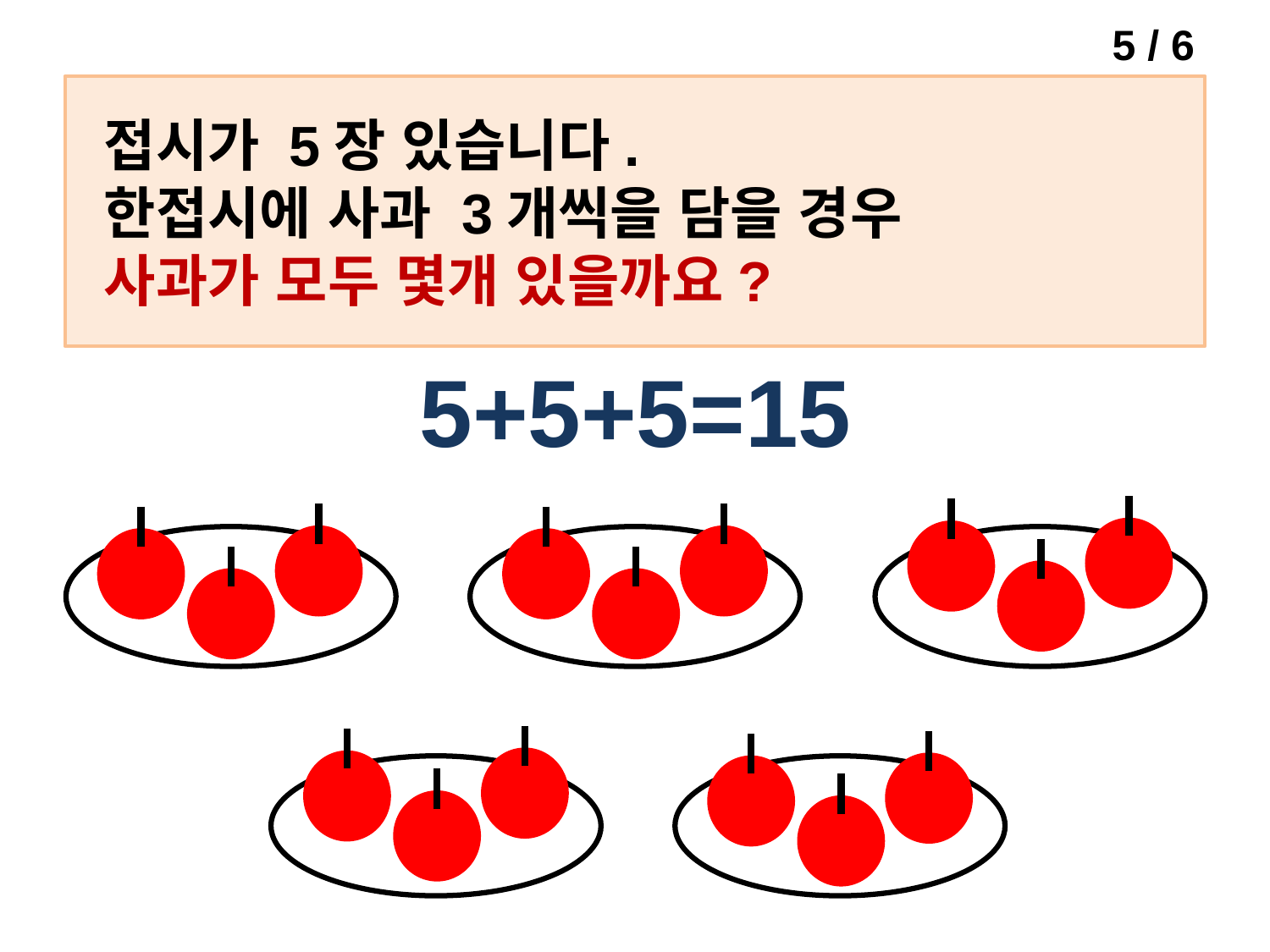

5 / 6
 접시가 5장 있습니다.
 한접시에 사과 3개씩을 담을 경우
 사과가 모두 몇개 있을까요?
5+5+5=15